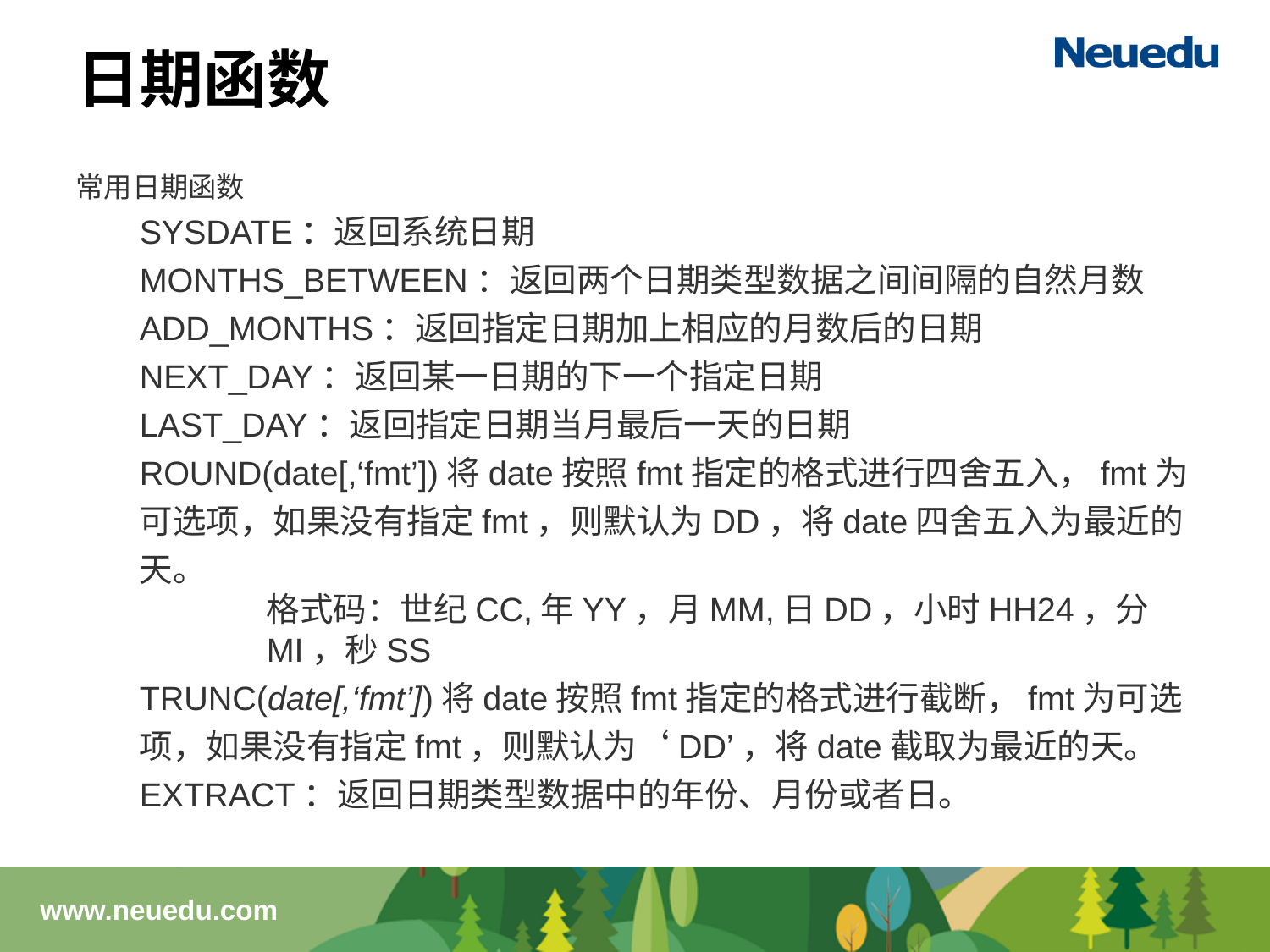

日期函数
常用日期函数
SYSDATE：返回系统日期
MONTHS_BETWEEN：返回两个日期类型数据之间间隔的自然月数
ADD_MONTHS：返回指定日期加上相应的月数后的日期
NEXT_DAY：返回某一日期的下一个指定日期
LAST_DAY：返回指定日期当月最后一天的日期
ROUND(date[,‘fmt’])将date按照fmt指定的格式进行四舍五入，fmt为可选项，如果没有指定fmt，则默认为DD，将date四舍五入为最近的天。
格式码：世纪CC,年YY，月MM,日DD，小时HH24，分MI，秒SS
TRUNC(date[,‘fmt’])将date按照fmt指定的格式进行截断，fmt为可选项，如果没有指定fmt，则默认为‘DD’，将date截取为最近的天。
EXTRACT：返回日期类型数据中的年份、月份或者日。